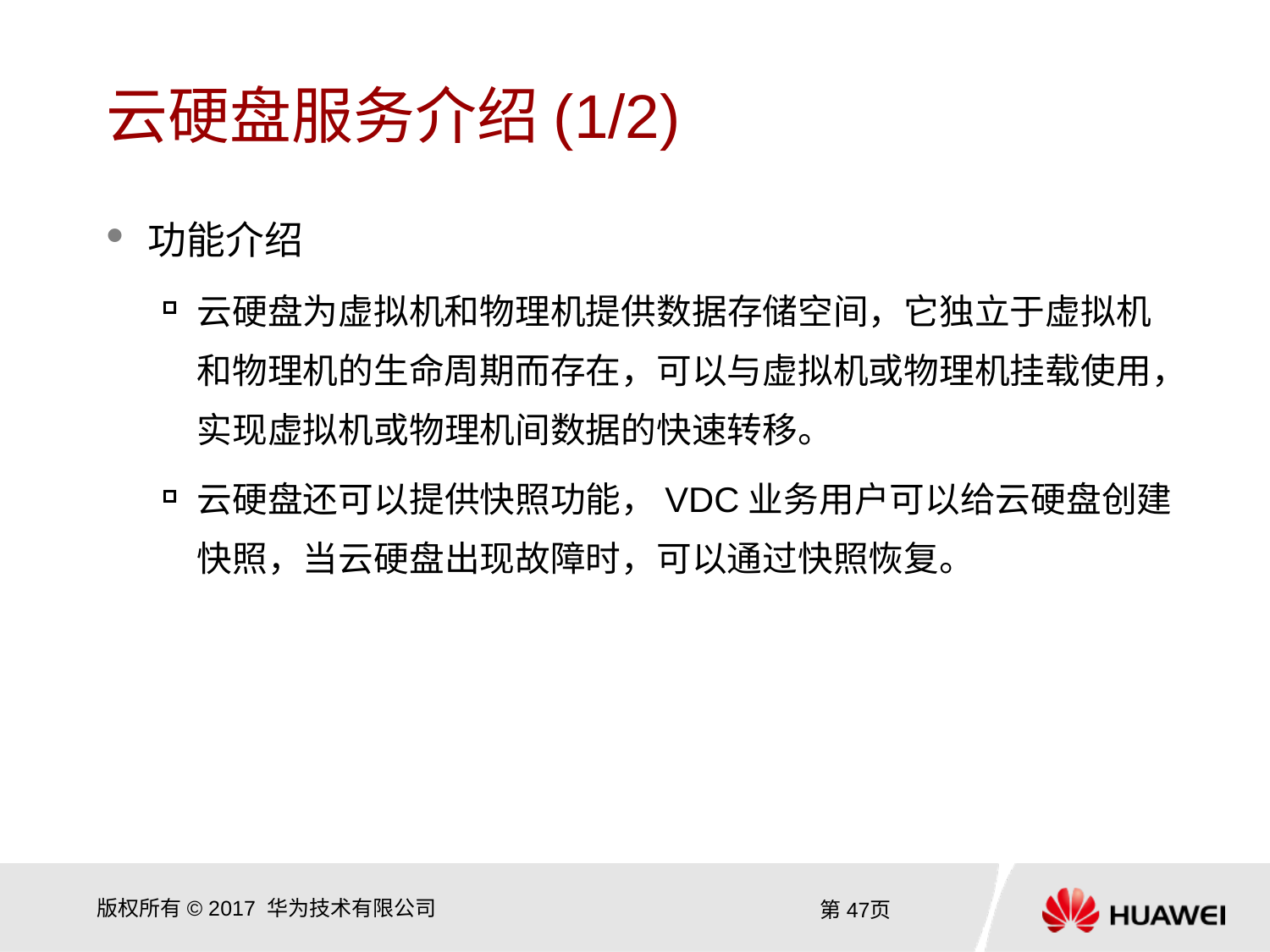

# 云硬盘服务介绍(1/2)
功能介绍
云硬盘为虚拟机和物理机提供数据存储空间，它独立于虚拟机和物理机的生命周期而存在，可以与虚拟机或物理机挂载使用，实现虚拟机或物理机间数据的快速转移。
云硬盘还可以提供快照功能，VDC业务用户可以给云硬盘创建快照，当云硬盘出现故障时，可以通过快照恢复。